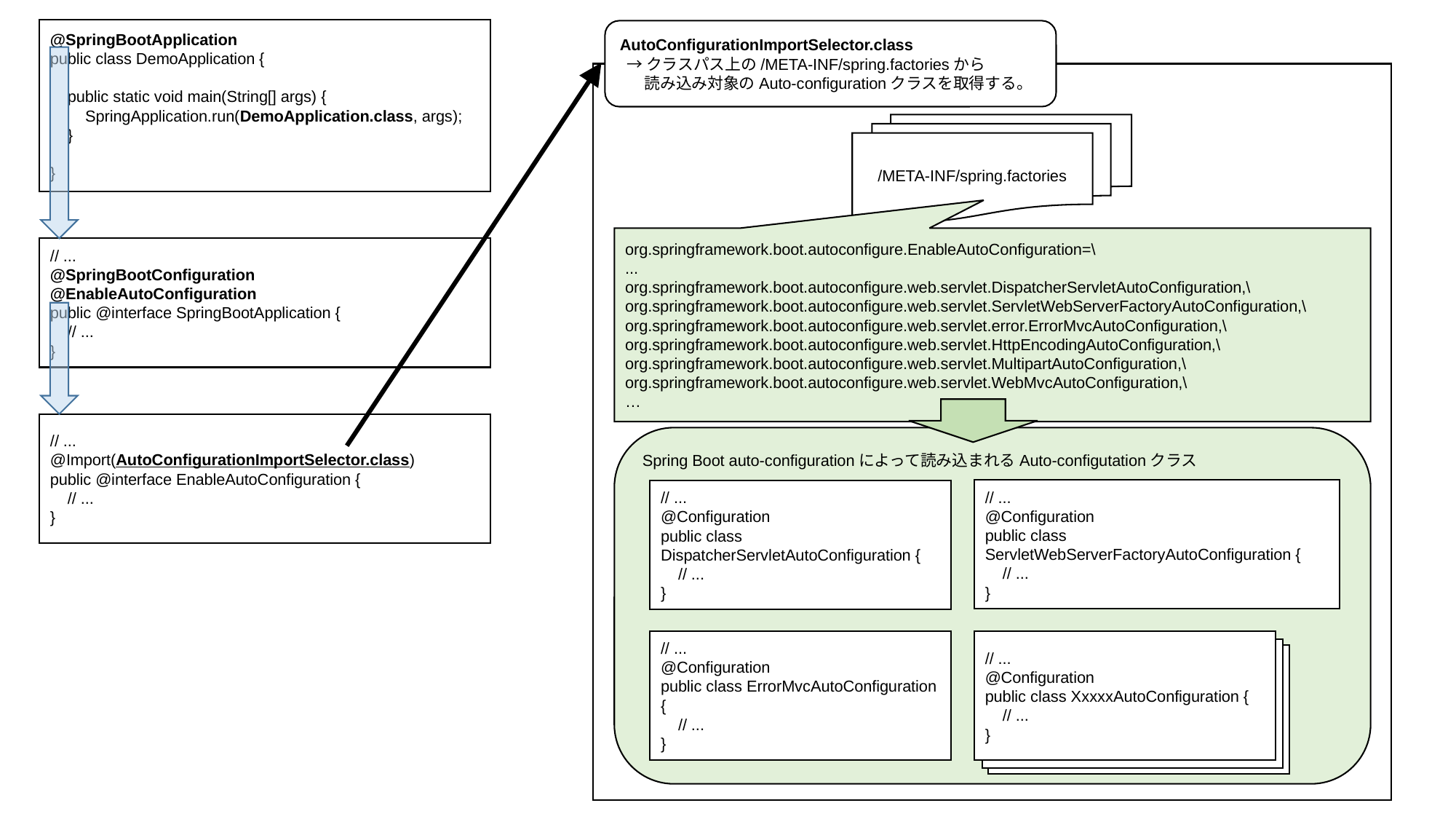

@SpringBootApplication
public class DemoApplication {

    public static void main(String[] args) {
        SpringApplication.run(DemoApplication.class, args);
    }

}
AutoConfigurationImportSelector.class
  →クラスパス上の/META-INF/spring.factoriesから
      読み込み対象のAuto-configurationクラスを取得する。

/META-INF/spring.factories
org.springframework.boot.autoconfigure.EnableAutoConfiguration=\
...
org.springframework.boot.autoconfigure.web.servlet.DispatcherServletAutoConfiguration,\
org.springframework.boot.autoconfigure.web.servlet.ServletWebServerFactoryAutoConfiguration,\
org.springframework.boot.autoconfigure.web.servlet.error.ErrorMvcAutoConfiguration,\
org.springframework.boot.autoconfigure.web.servlet.HttpEncodingAutoConfiguration,\
org.springframework.boot.autoconfigure.web.servlet.MultipartAutoConfiguration,\
org.springframework.boot.autoconfigure.web.servlet.WebMvcAutoConfiguration,\
…
// ...
@SpringBootConfiguration
@EnableAutoConfiguration
public @interface SpringBootApplication {
    // ...
}

// ...
@Import(AutoConfigurationImportSelector.class)
public @interface EnableAutoConfiguration {
    // ...
}
Spring Boot auto-configurationによって読み込まれるAuto-configutationクラス

// ...
@Configuration
public class ServletWebServerFactoryAutoConfiguration {
    // ...
}
// ...
@Configuration
public class DispatcherServletAutoConfiguration {
    // ...
}
// ...
@Configuration
public class ErrorMvcAutoConfiguration {
    // ...
}
// ...
@Configuration
public class XxxxxAutoConfiguration {
    // ...
}
// ...